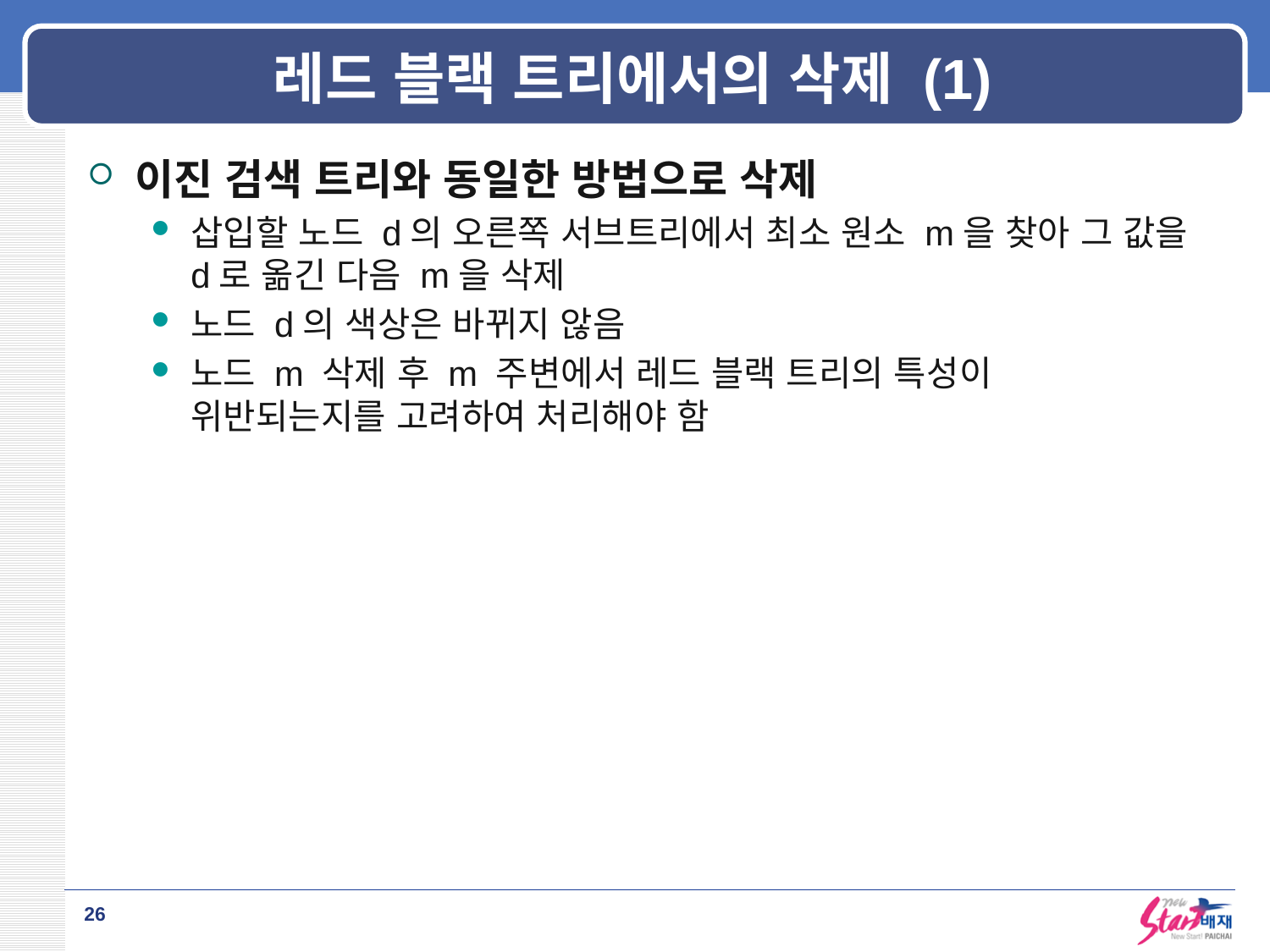

# 레드 블랙 트리에서의 삭제 (1)
이진 검색 트리와 동일한 방법으로 삭제
삽입할 노드 d의 오른쪽 서브트리에서 최소 원소 m을 찾아 그 값을 d로 옮긴 다음 m을 삭제
노드 d의 색상은 바뀌지 않음
노드 m 삭제 후 m 주변에서 레드 블랙 트리의 특성이 위반되는지를 고려하여 처리해야 함
26